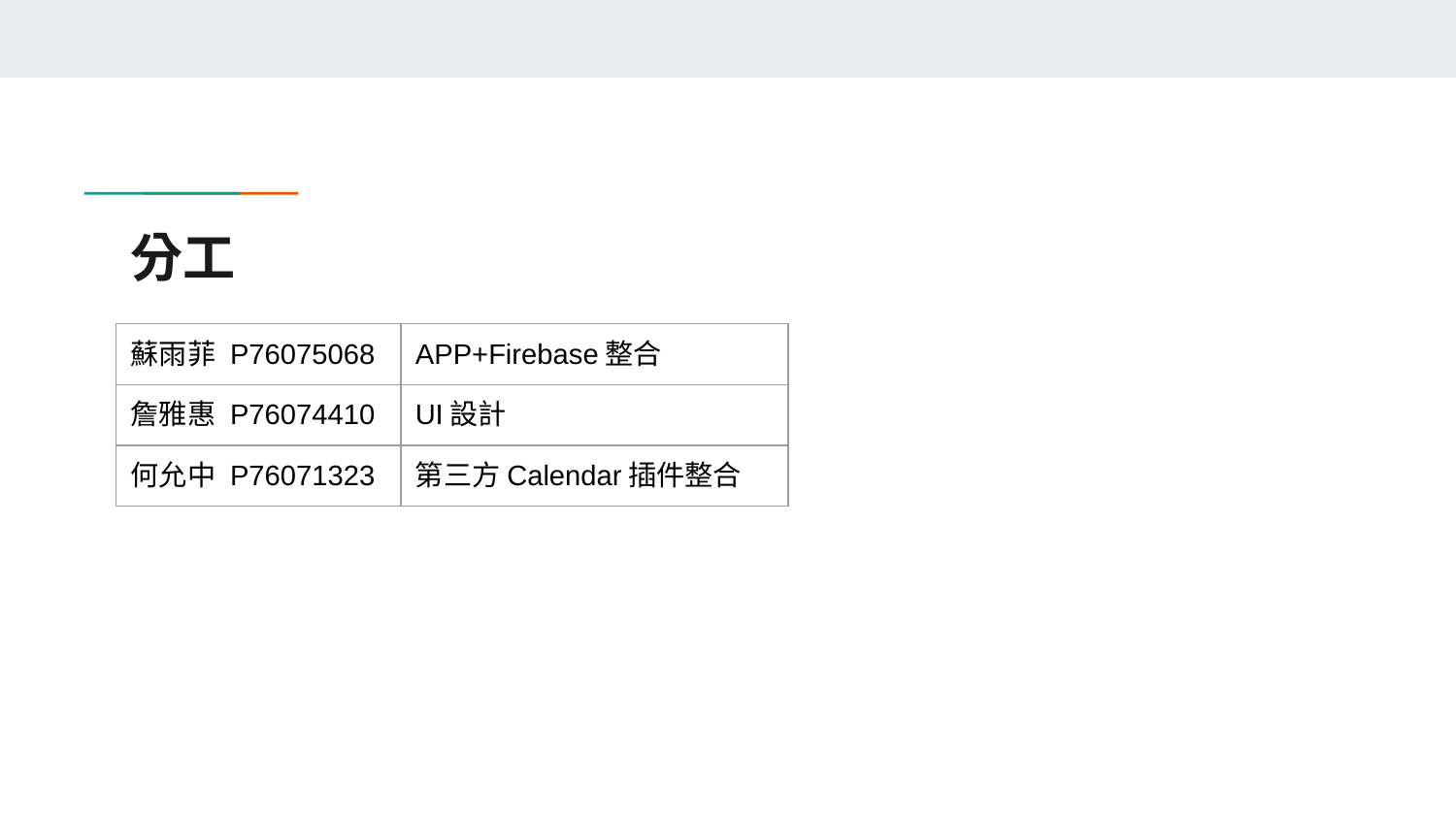

# 分工
| 蘇雨菲 P76075068 | APP+Firebase整合 |
| --- | --- |
| 詹雅惠 P76074410 | UI設計 |
| 何允中 P76071323 | 第三方Calendar插件整合 |